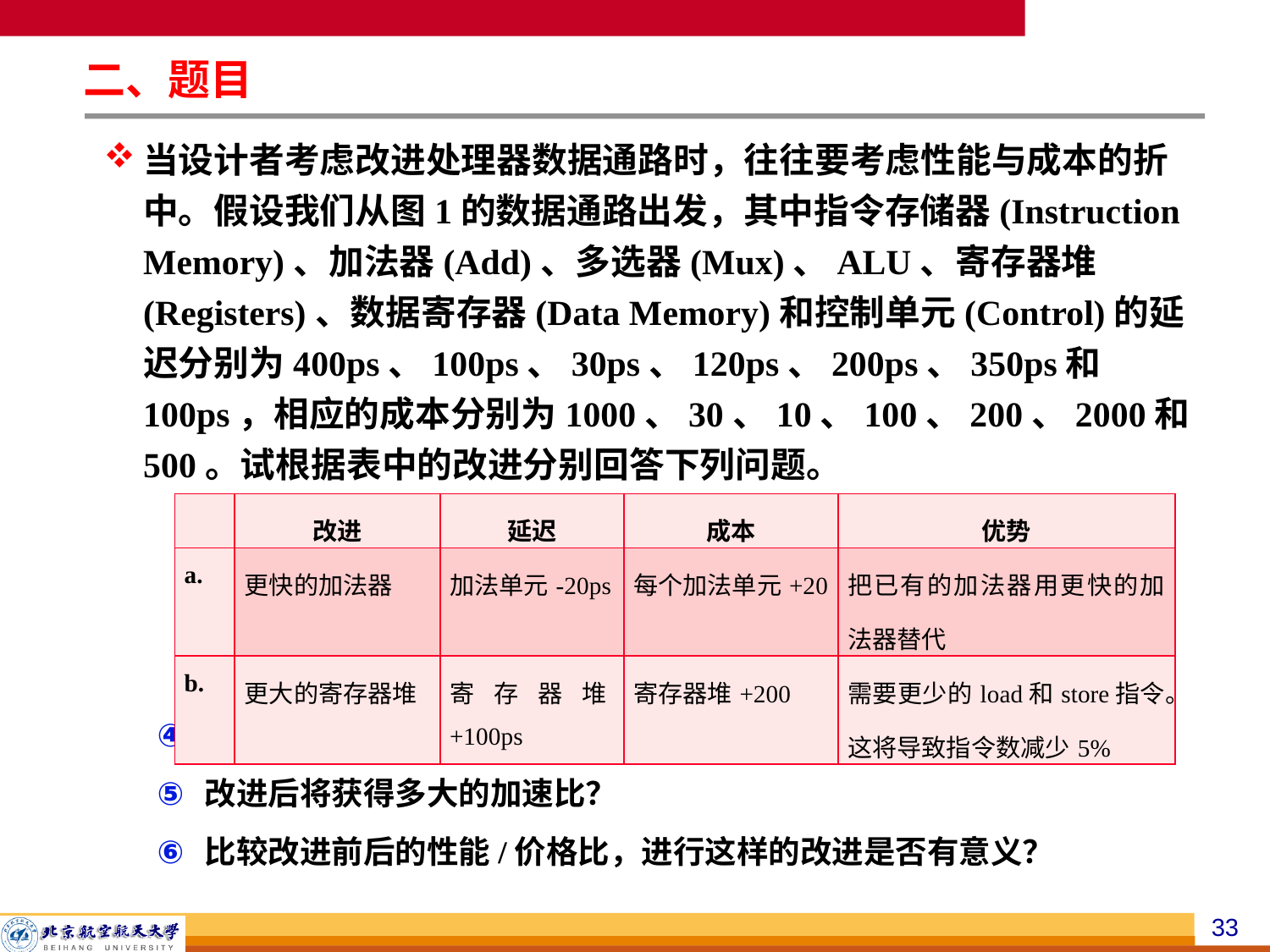

二、题目
当设计者考虑改进处理器数据通路时，往往要考虑性能与成本的折中。假设我们从图1的数据通路出发，其中指令存储器(Instruction Memory)、加法器(Add)、多选器(Mux)、ALU、寄存器堆(Registers)、数据寄存器(Data Memory)和控制单元(Control)的延迟分别为400ps、100ps、30ps、120ps、200ps、350ps和100ps，相应的成本分别为1000、30、10、100、200、2000和500。试根据表中的改进分别回答下列问题。

改进前后的时钟周期分别是多少？
改进后将获得多大的加速比？
比较改进前后的性能/价格比，进行这样的改进是否有意义？
|  | 改进 | 延迟 | 成本 | 优势 |
| --- | --- | --- | --- | --- |
| a. | 更快的加法器 | 加法单元-20ps | 每个加法单元+20 | 把已有的加法器用更快的加法器替代 |
| b. | 更大的寄存器堆 | 寄存器堆+100ps | 寄存器堆+200 | 需要更少的load和store指令。这将导致指令数减少5% |